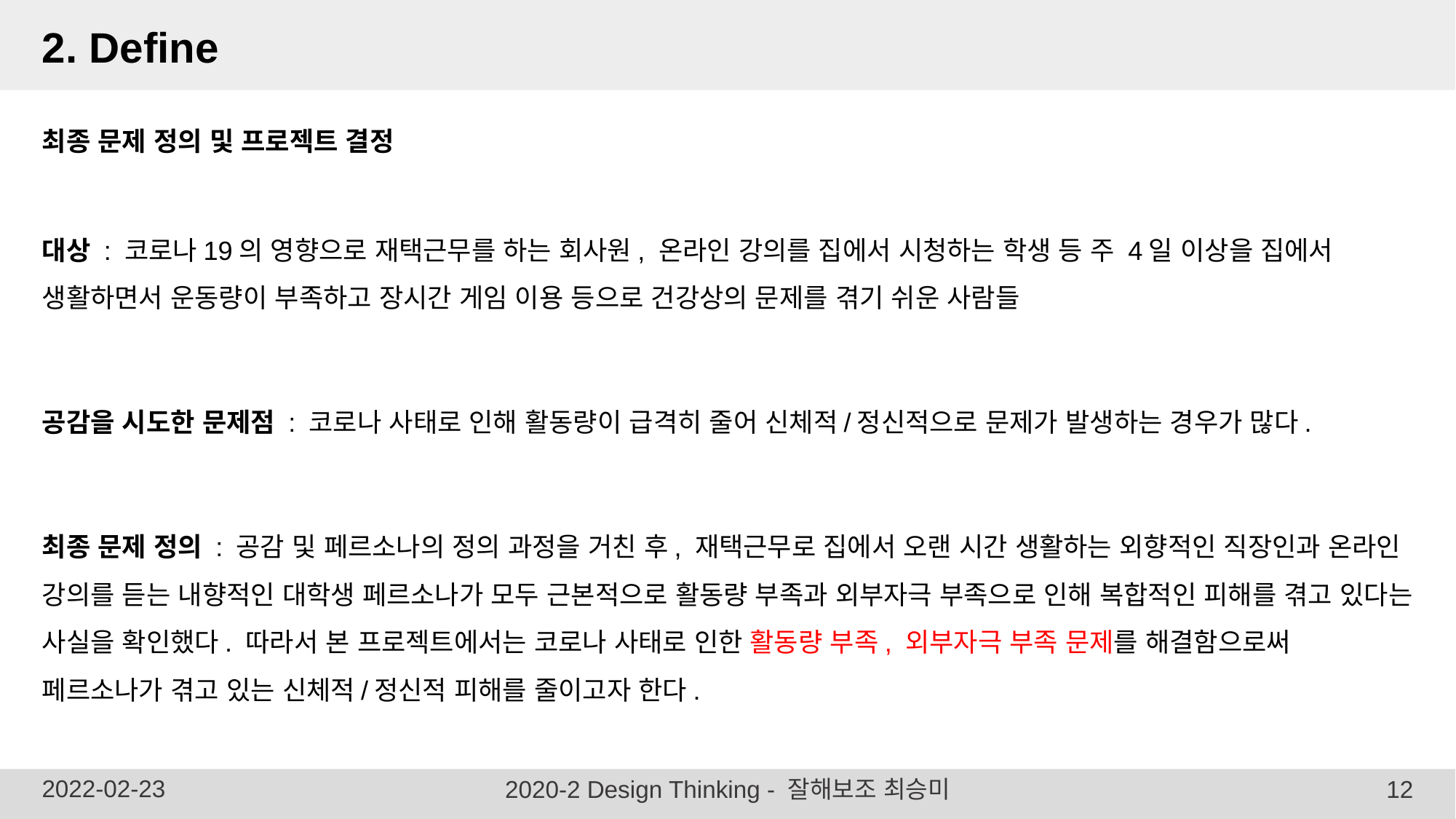

# 2. Define
최종 문제 정의 및 프로젝트 결정

대상 : 코로나19의 영향으로 재택근무를 하는 회사원, 온라인 강의를 집에서 시청하는 학생 등 주 4일 이상을 집에서 생활하면서 운동량이 부족하고 장시간 게임 이용 등으로 건강상의 문제를 겪기 쉬운 사람들

공감을 시도한 문제점 : 코로나 사태로 인해 활동량이 급격히 줄어 신체적/정신적으로 문제가 발생하는 경우가 많다.

최종 문제 정의 : 공감 및 페르소나의 정의 과정을 거친 후, 재택근무로 집에서 오랜 시간 생활하는 외향적인 직장인과 온라인 강의를 듣는 내향적인 대학생 페르소나가 모두 근본적으로 활동량 부족과 외부자극 부족으로 인해 복합적인 피해를 겪고 있다는 사실을 확인했다. 따라서 본 프로젝트에서는 코로나 사태로 인한 활동량 부족, 외부자극 부족 문제를 해결함으로써 페르소나가 겪고 있는 신체적/정신적 피해를 줄이고자 한다.

2022-02-23
2020-2 Design Thinking - 잘해보조 최승미
12